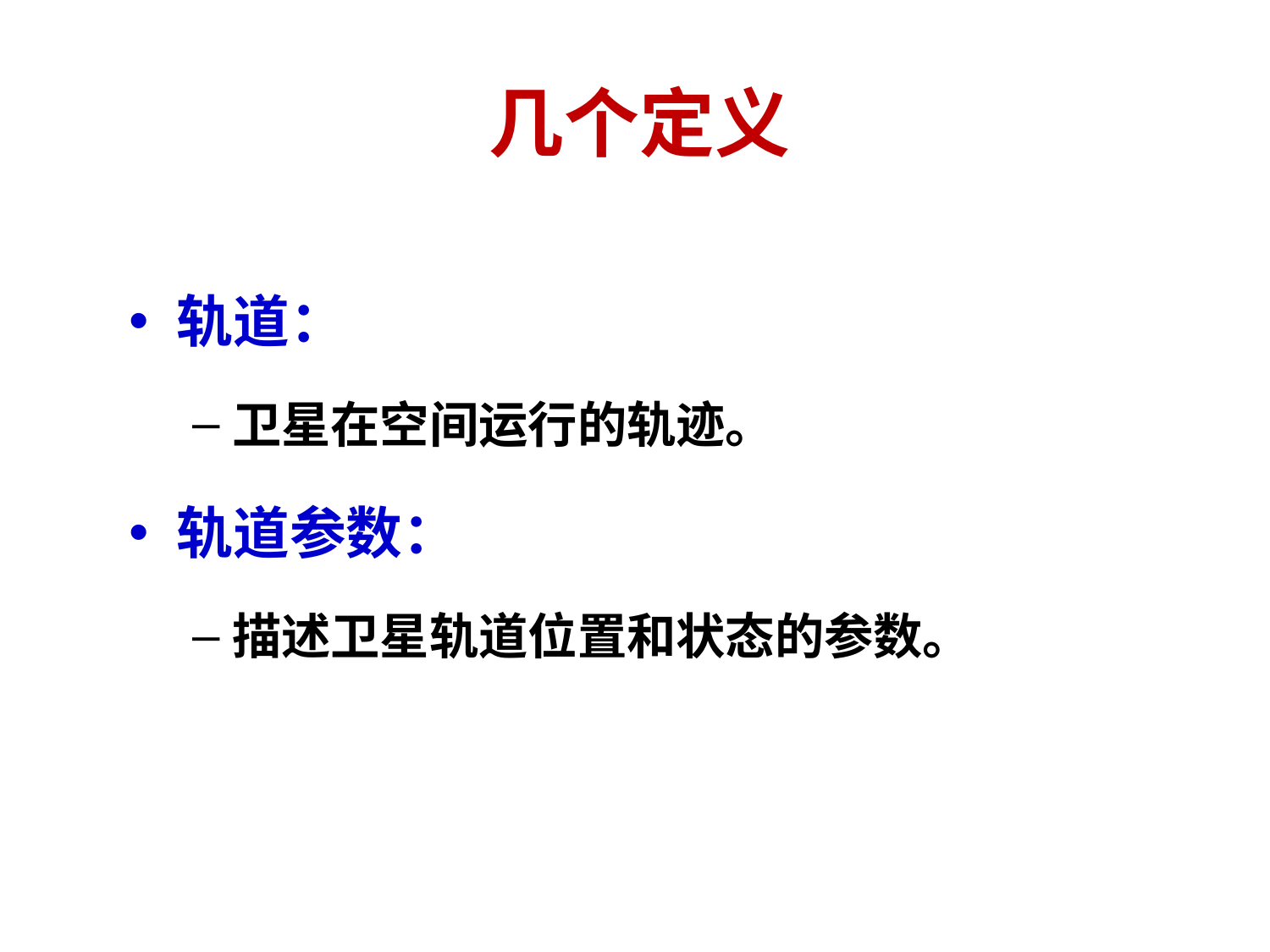

# 几个定义
轨道：
卫星在空间运行的轨迹。
轨道参数：
描述卫星轨道位置和状态的参数。